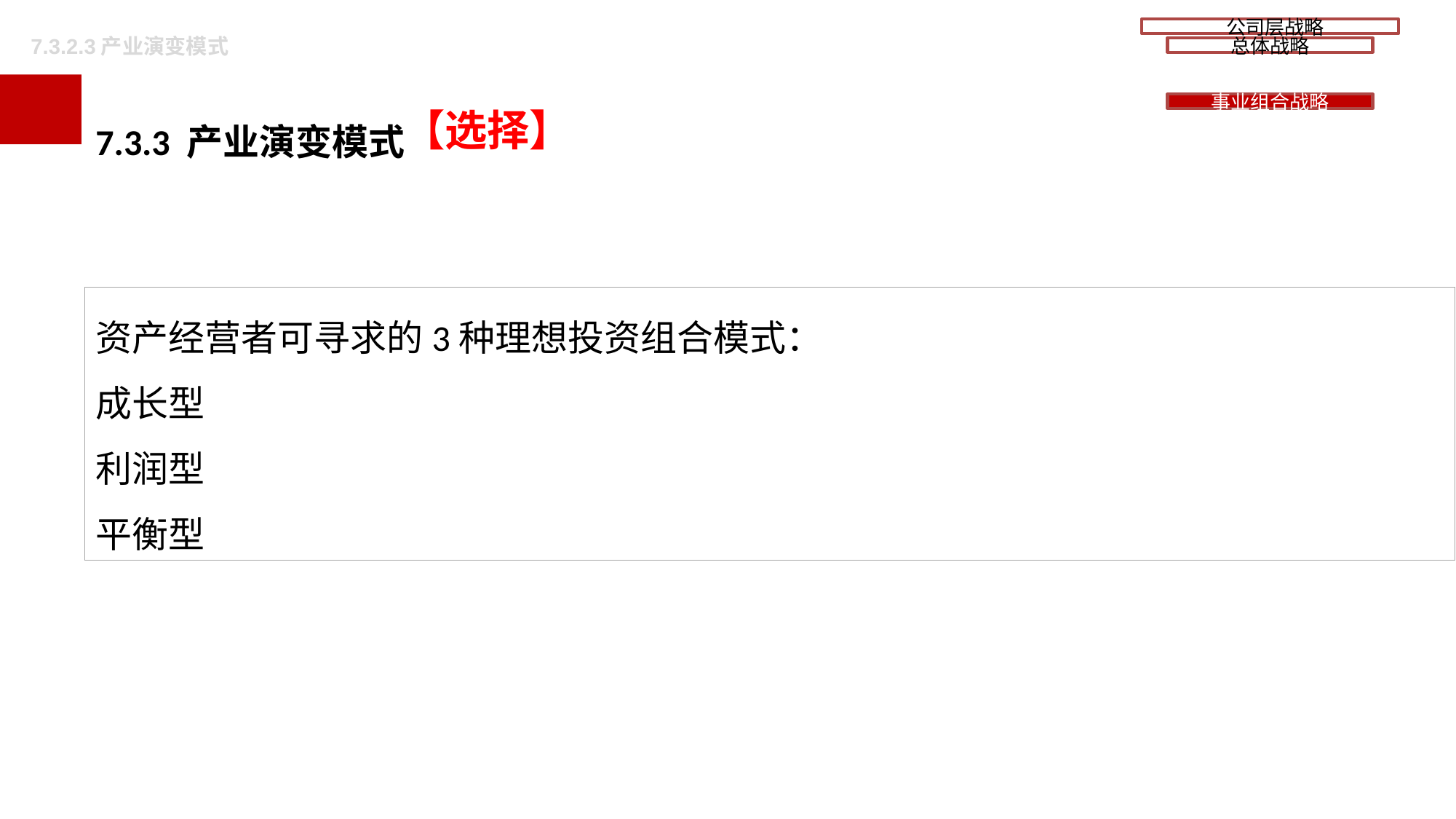

公司层战略
事业组合战略
总体战略
7.3.2.3产业演变模式
7.3.3 产业演变模式
【选择】
资产经营者可寻求的3种理想投资组合模式：
成长型
利润型
平衡型